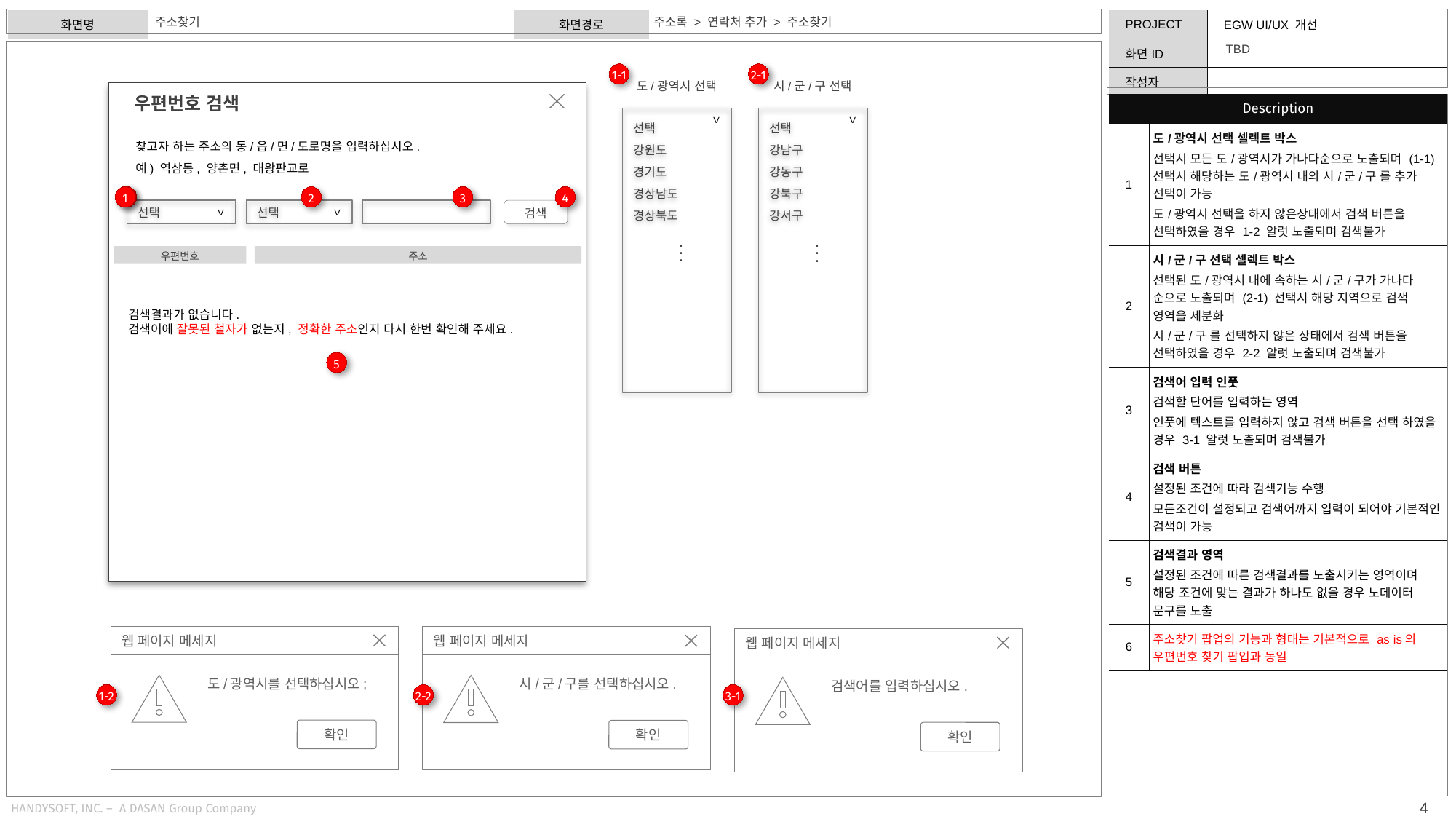

주소록 > 연락처 추가 > 주소찾기
주소찾기
TBD
1-1
2-1
도/광역시 선택
시/군/구 선택

우편번호 검색

찾고자 하는 주소의 동/읍/면/도로명을 입력하십시오.
예) 역삼동, 양촌면, 대왕판교로
검색
선택
>
선택
>

우편번호
주소
| Description |  |
| --- | --- |
| 1 | 도/광역시 선택 셀렉트 박스 선택시 모든 도/광역시가 가나다순으로 노출되며 (1-1) 선택시 해당하는 도/광역시 내의 시/군/구 를 추가 선택이 가능 도/광역시 선택을 하지 않은상태에서 검색 버튼을 선택하였을 경우 1-2 알럿 노출되며 검색불가 |
| 2 | 시/군/구 선택 셀렉트 박스 선택된 도/광역시 내에 속하는 시/군/구가 가나다 순으로 노출되며 (2-1) 선택시 해당 지역으로 검색 영역을 세분화 시/군/구 를 선택하지 않은 상태에서 검색 버튼을 선택하였을 경우 2-2 알럿 노출되며 검색불가 |
| 3 | 검색어 입력 인풋 검색할 단어를 입력하는 영역 인풋에 텍스트를 입력하지 않고 검색 버튼을 선택 하였을 경우 3-1 알럿 노출되며 검색불가 |
| 4 | 검색 버튼 설정된 조건에 따라 검색기능 수행 모든조건이 설정되고 검색어까지 입력이 되어야 기본적인 검색이 가능 |
| 5 | 검색결과 영역 설정된 조건에 따른 검색결과를 노출시키는 영역이며 해당 조건에 맞는 결과가 하나도 없을 경우 노데이터 문구를 노출 |
| 6 | 주소찾기 팝업의 기능과 형태는 기본적으로 as is의 우편번호 찾기 팝업과 동일 |
선택
강원도
경기도
경상남도
경상북도
선택
강남구
강동구
강북구
강서구
>
>
1
1
2
3
4
. . .
. . .
검색결과가 없습니다.
검색어에 잘못된 철자가 없는지, 정확한 주소인지 다시 한번 확인해 주세요.
5
웹 페이지 메세지

도/광역시를 선택하십시오;

확인
Abort
Cancel
웹 페이지 메세지

시/군/구를 선택하십시오.

확인
Abort
Cancel
웹 페이지 메세지

검색어를 입력하십시오.

확인
Abort
Cancel
1-2
2-2
3-1